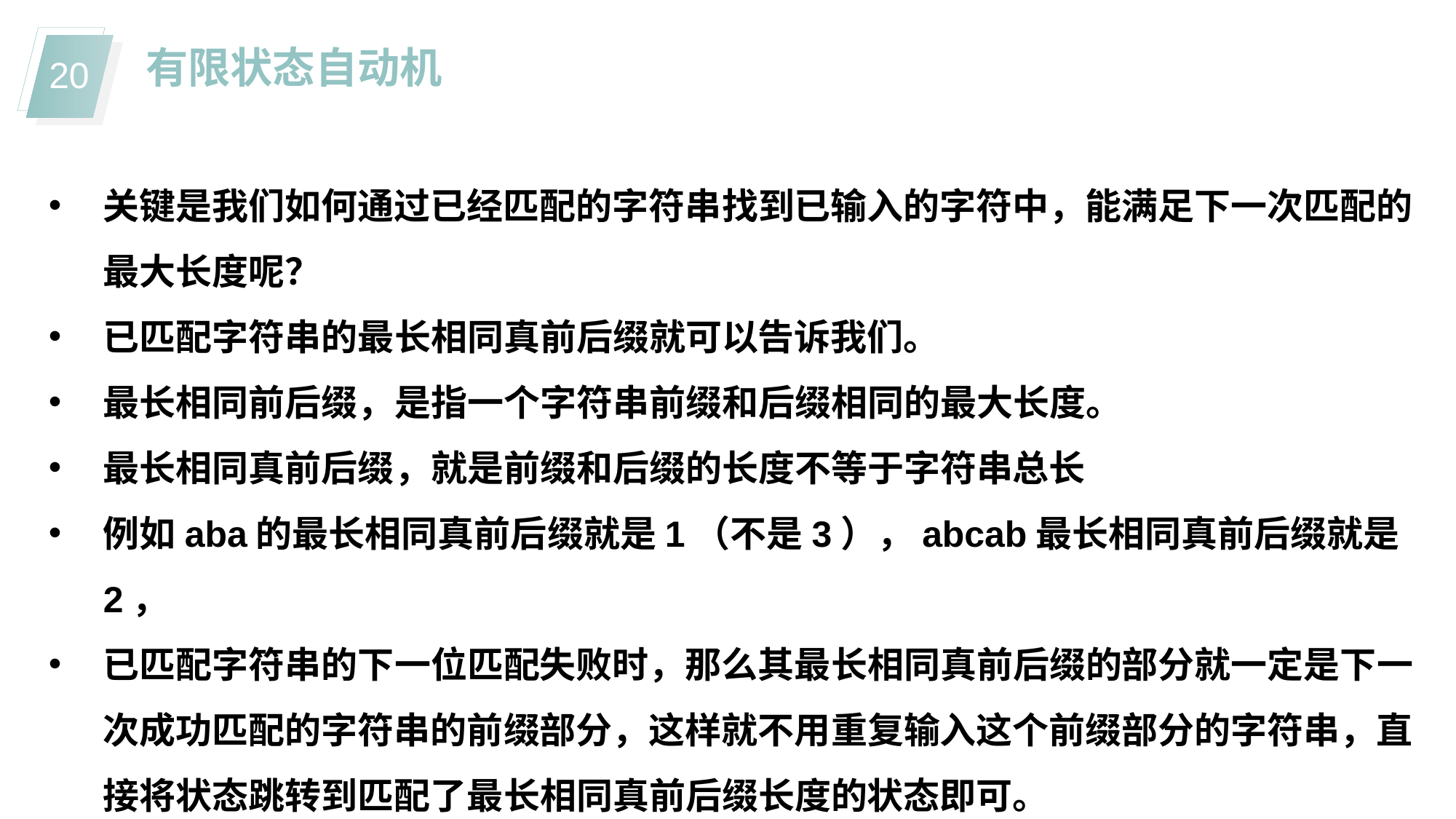

有限状态自动机
关键是我们如何通过已经匹配的字符串找到已输入的字符中，能满足下一次匹配的最大长度呢？
已匹配字符串的最长相同真前后缀就可以告诉我们。
最长相同前后缀，是指一个字符串前缀和后缀相同的最大长度。
最长相同真前后缀，就是前缀和后缀的长度不等于字符串总长
例如aba的最长相同真前后缀就是1（不是3），abcab最长相同真前后缀就是2，
已匹配字符串的下一位匹配失败时，那么其最长相同真前后缀的部分就一定是下一次成功匹配的字符串的前缀部分，这样就不用重复输入这个前缀部分的字符串，直接将状态跳转到匹配了最长相同真前后缀长度的状态即可。